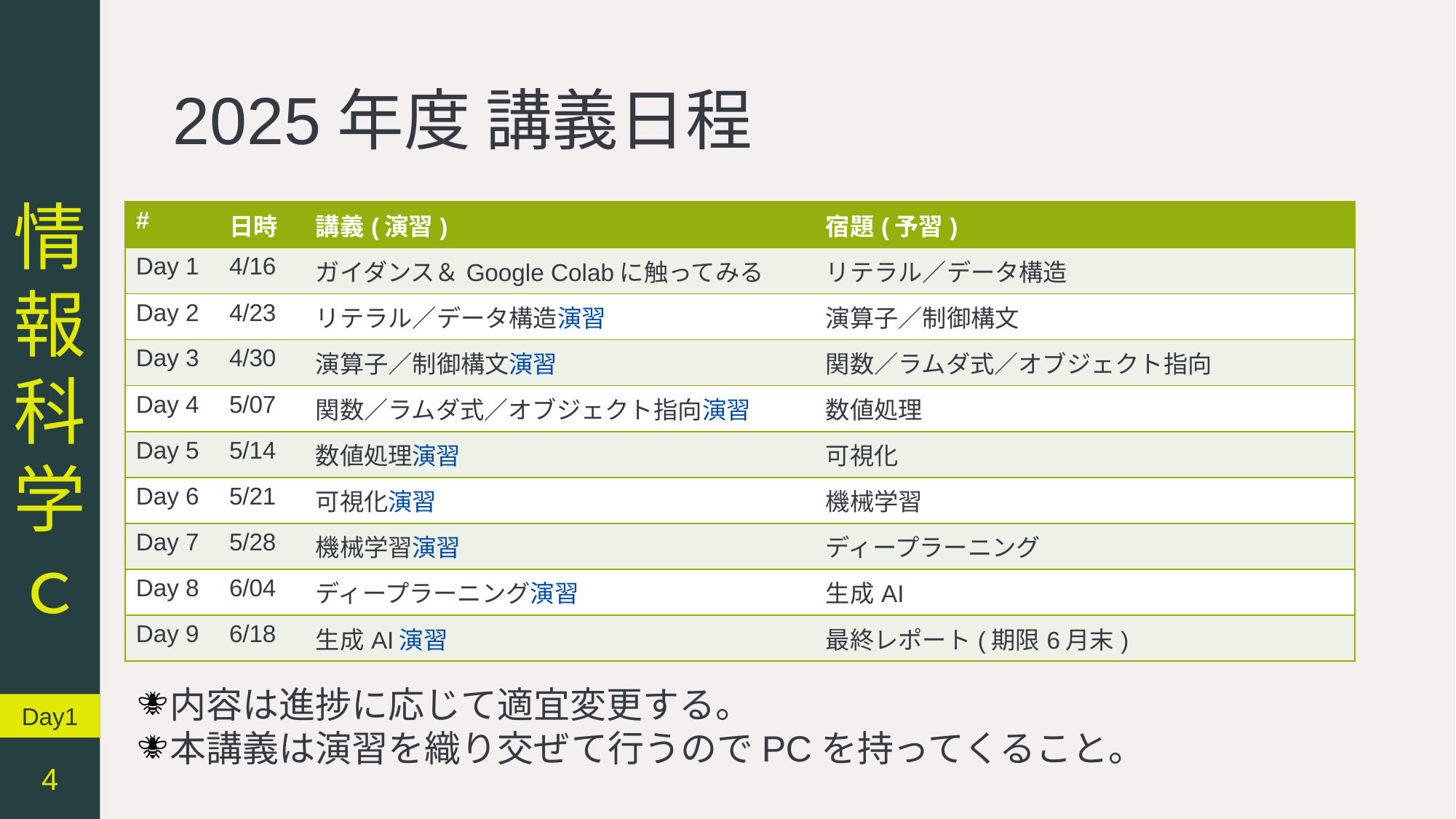

情報科学ｃ
# 2025年度 講義日程
| # | 日時 | 講義(演習) | 宿題(予習) |
| --- | --- | --- | --- |
| Day 1 | 4/16 | ガイダンス＆Google Colabに触ってみる | リテラル／データ構造 |
| Day 2 | 4/23 | リテラル／データ構造演習 | 演算子／制御構文 |
| Day 3 | 4/30 | 演算子／制御構文演習 | 関数／ラムダ式／オブジェクト指向 |
| Day 4 | 5/07 | 関数／ラムダ式／オブジェクト指向演習 | 数値処理 |
| Day 5 | 5/14 | 数値処理演習 | 可視化 |
| Day 6 | 5/21 | 可視化演習 | 機械学習 |
| Day 7 | 5/28 | 機械学習演習 | ディープラーニング |
| Day 8 | 6/04 | ディープラーニング演習 | 生成AI |
| Day 9 | 6/18 | 生成AI演習 | 最終レポート(期限6月末) |
内容は進捗に応じて適宜変更する。
本講義は演習を織り交ぜて行うのでPCを持ってくること。
Day1
4